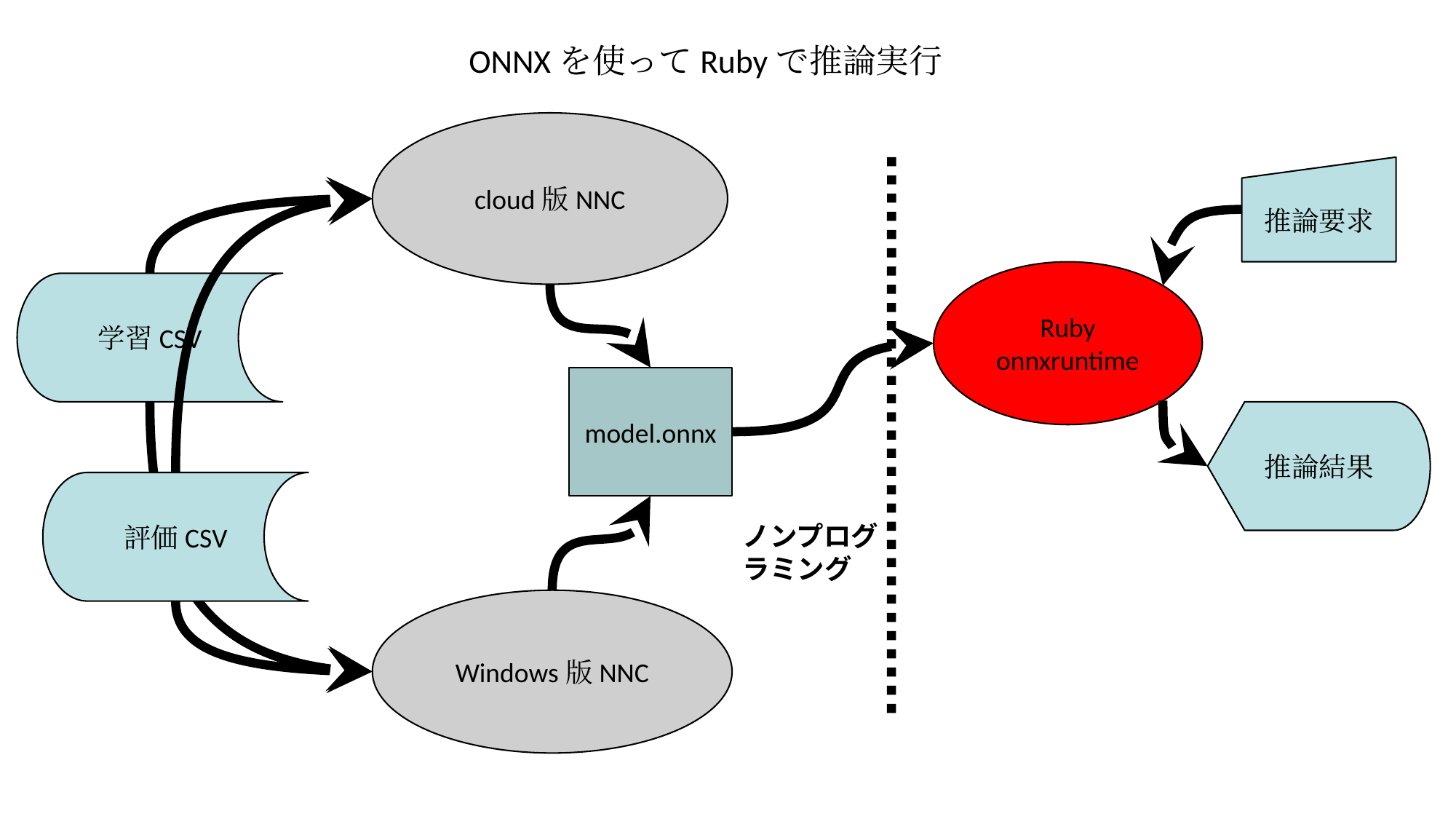

ONNXを使ってRubyで推論実行
cloud版NNC

推論要求
Ruby
onnxruntime
学習CSV
model.onnx
推論結果
評価CSV
ノンプログ
ラミング
Windows版NNC